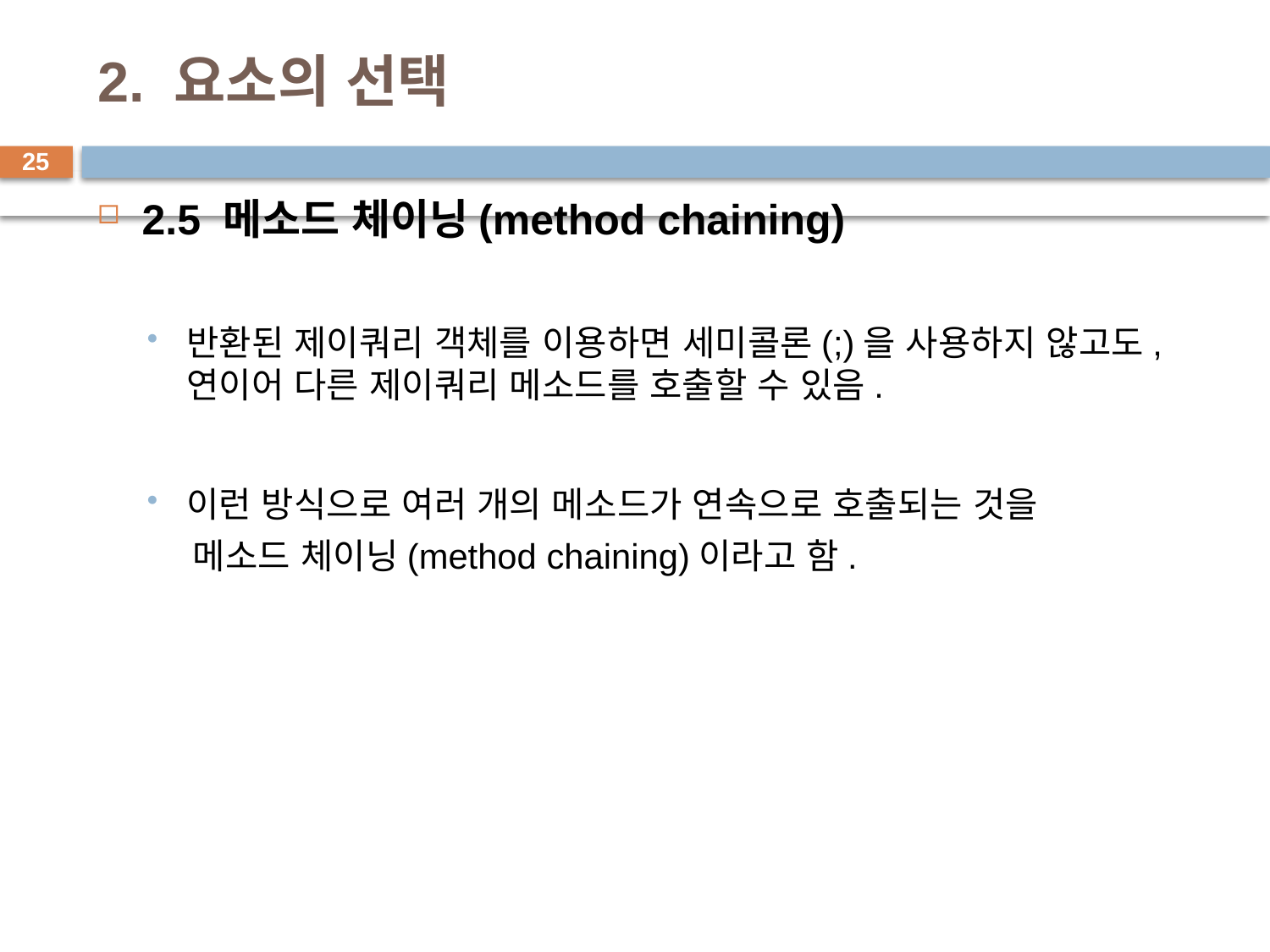

# 2. 요소의 선택
25
2.5 메소드 체이닝(method chaining)

반환된 제이쿼리 객체를 이용하면 세미콜론(;)을 사용하지 않고도, 연이어 다른 제이쿼리 메소드를 호출할 수 있음.

이런 방식으로 여러 개의 메소드가 연속으로 호출되는 것을
   메소드 체이닝(method chaining)이라고 함.